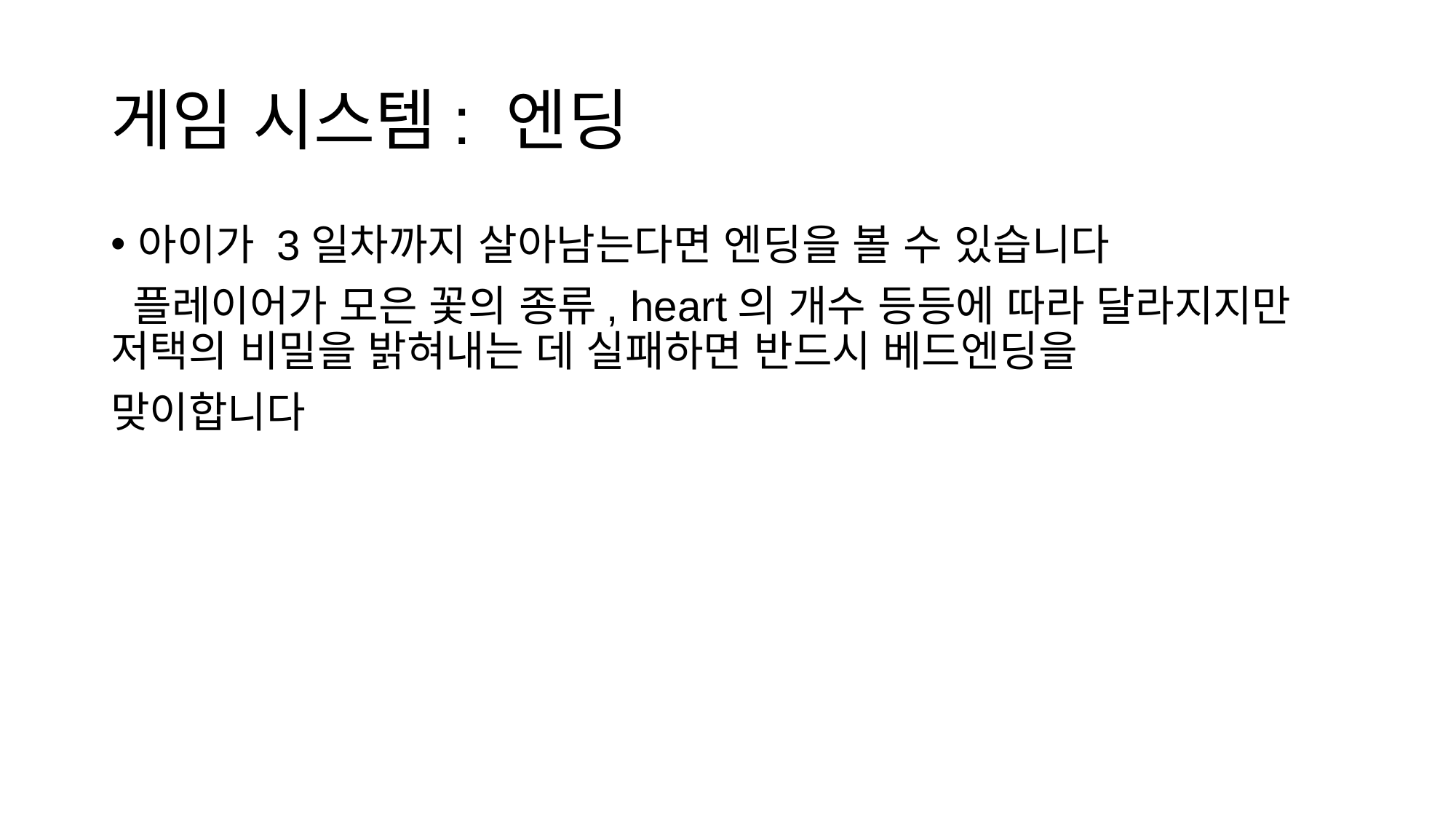

# 게임 시스템: 엔딩
아이가 3일차까지 살아남는다면 엔딩을 볼 수 있습니다
 플레이어가 모은 꽃의 종류, heart의 개수 등등에 따라 달라지지만 저택의 비밀을 밝혀내는 데 실패하면 반드시 베드엔딩을
맞이합니다